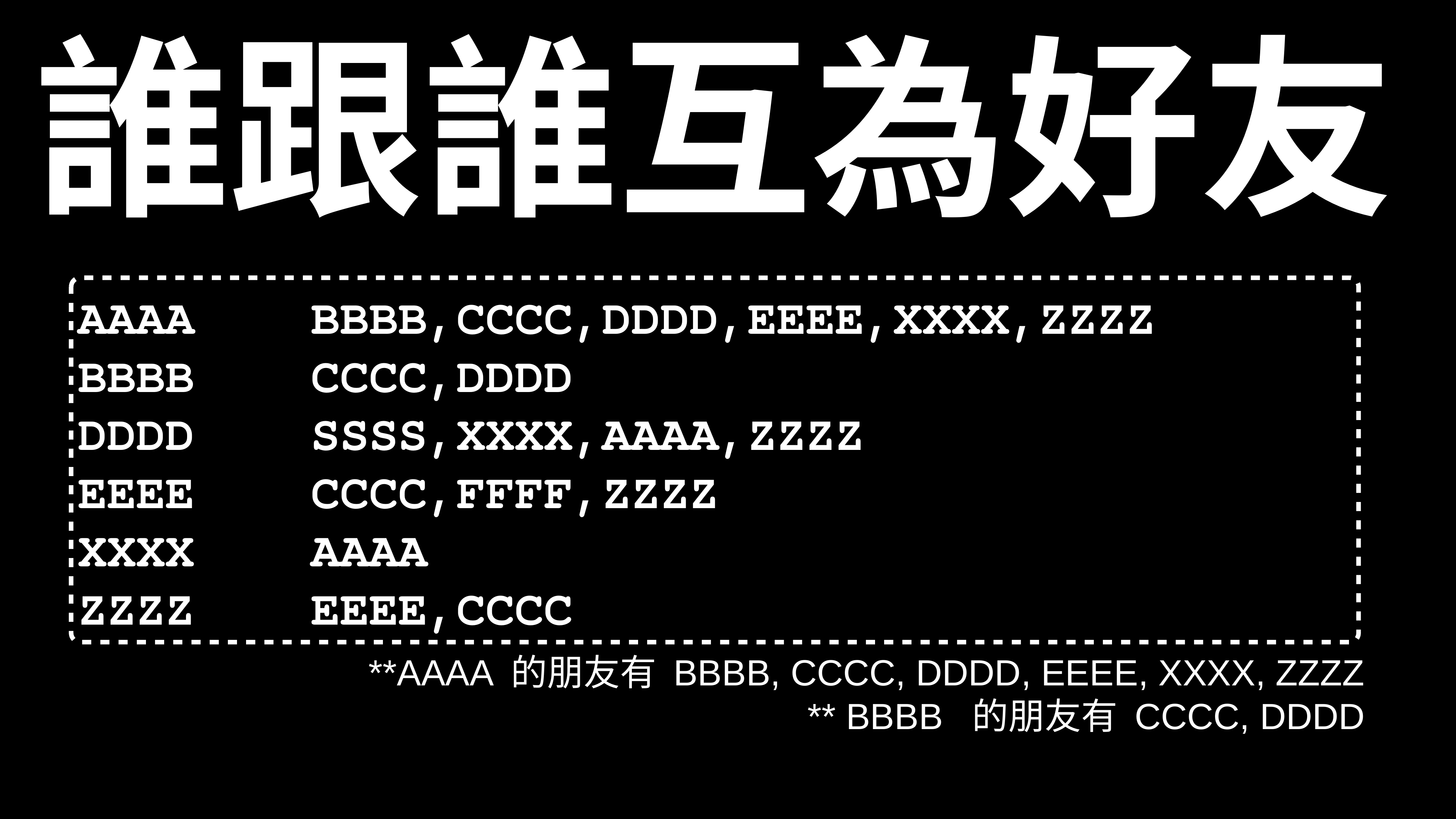

誰跟誰互為好友
AAAA    BBBB,CCCC,DDDD,EEEE,XXXX,ZZZZ
BBBB    CCCC,DDDD
DDDD    SSSS,XXXX,AAAA,ZZZZ
EEEE    CCCC,FFFF,ZZZZ
XXXX    AAAA
ZZZZ    EEEE,CCCC
**AAAA 的朋友有 BBBB, CCCC, DDDD, EEEE, XXXX, ZZZZ
** BBBB  的朋友有 CCCC, DDDD